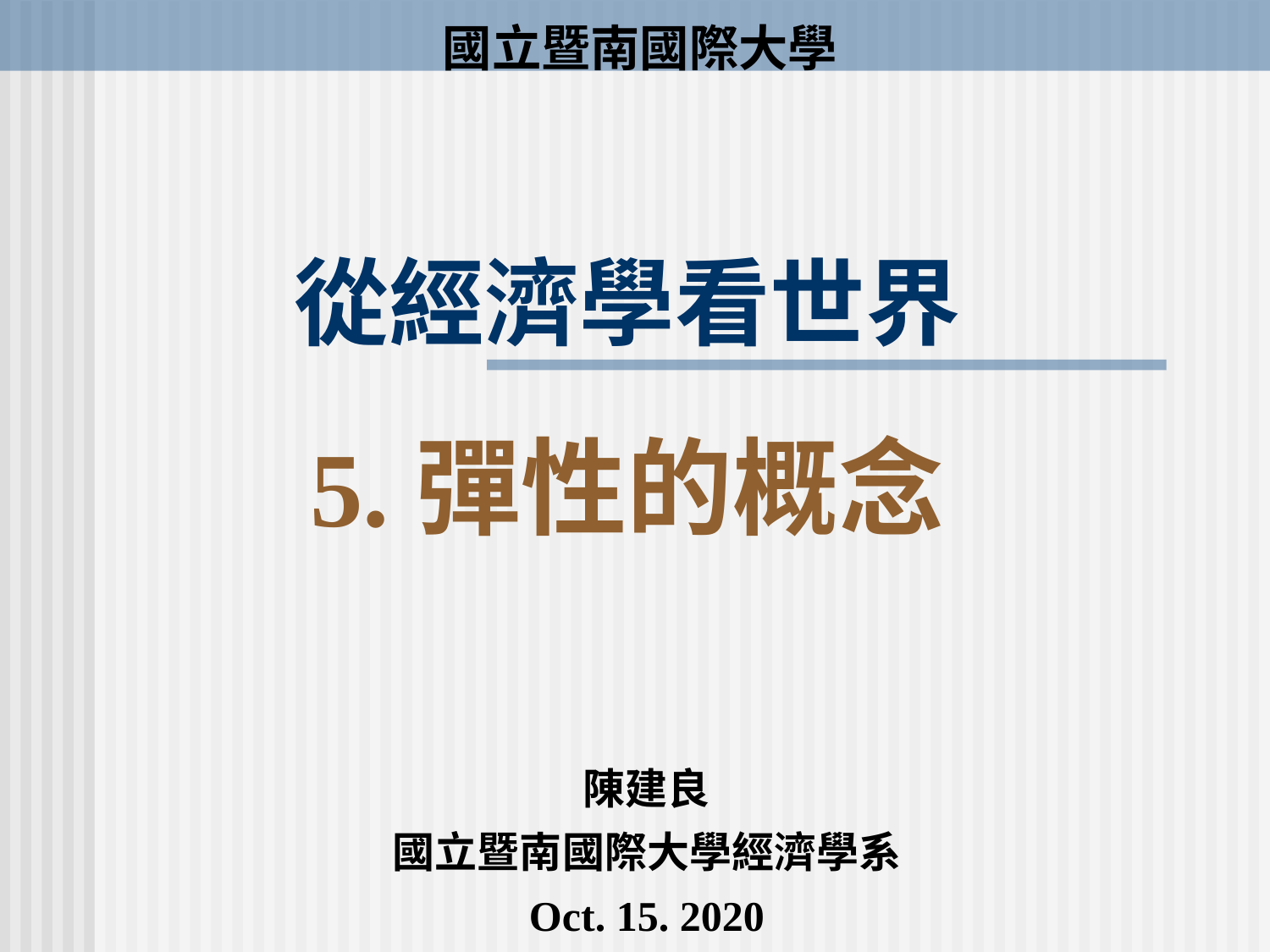

國立暨南國際大學
# 從經濟學看世界 5.彈性的概念
陳建良
國立暨南國際大學經濟學系
Oct. 15. 2020